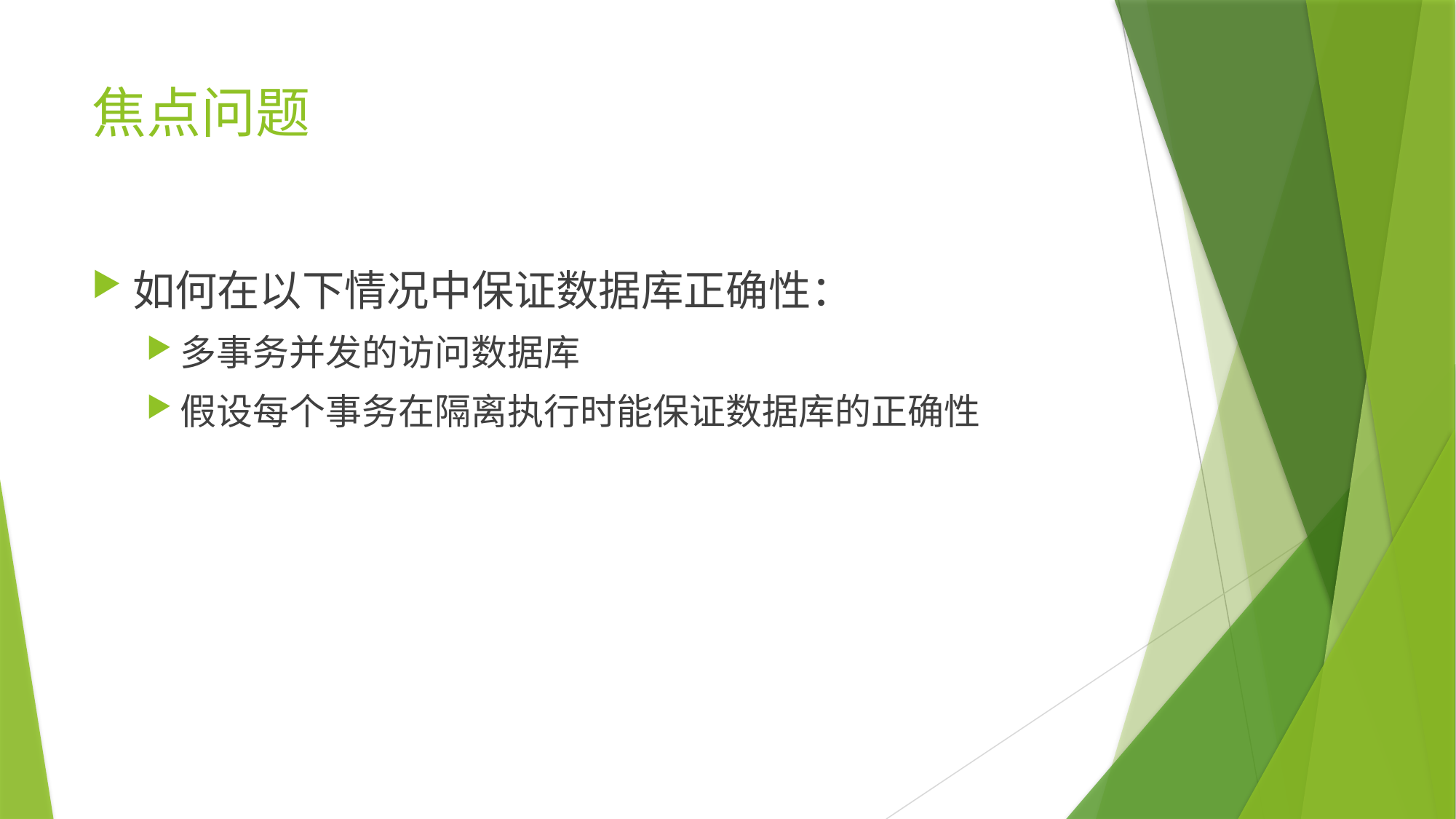

# 焦点问题
如何在以下情况中保证数据库正确性：
多事务并发的访问数据库
假设每个事务在隔离执行时能保证数据库的正确性